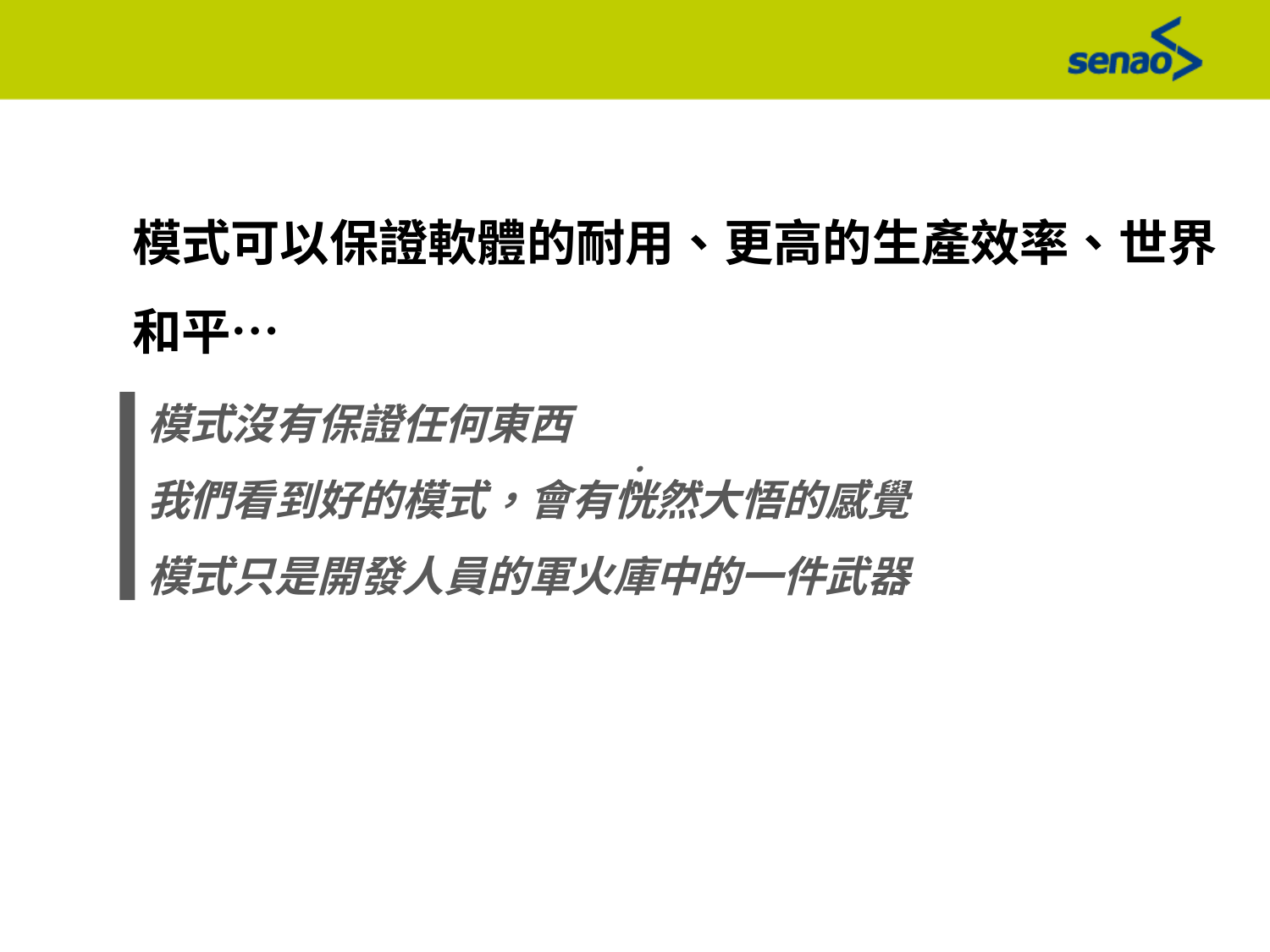

模式可以保證軟體的耐用、更高的生產效率、世界和平…
模式沒有保證任何東西
我們看到好的模式，會有恍然大悟的感覺
模式只是開發人員的軍火庫中的一件武器

：